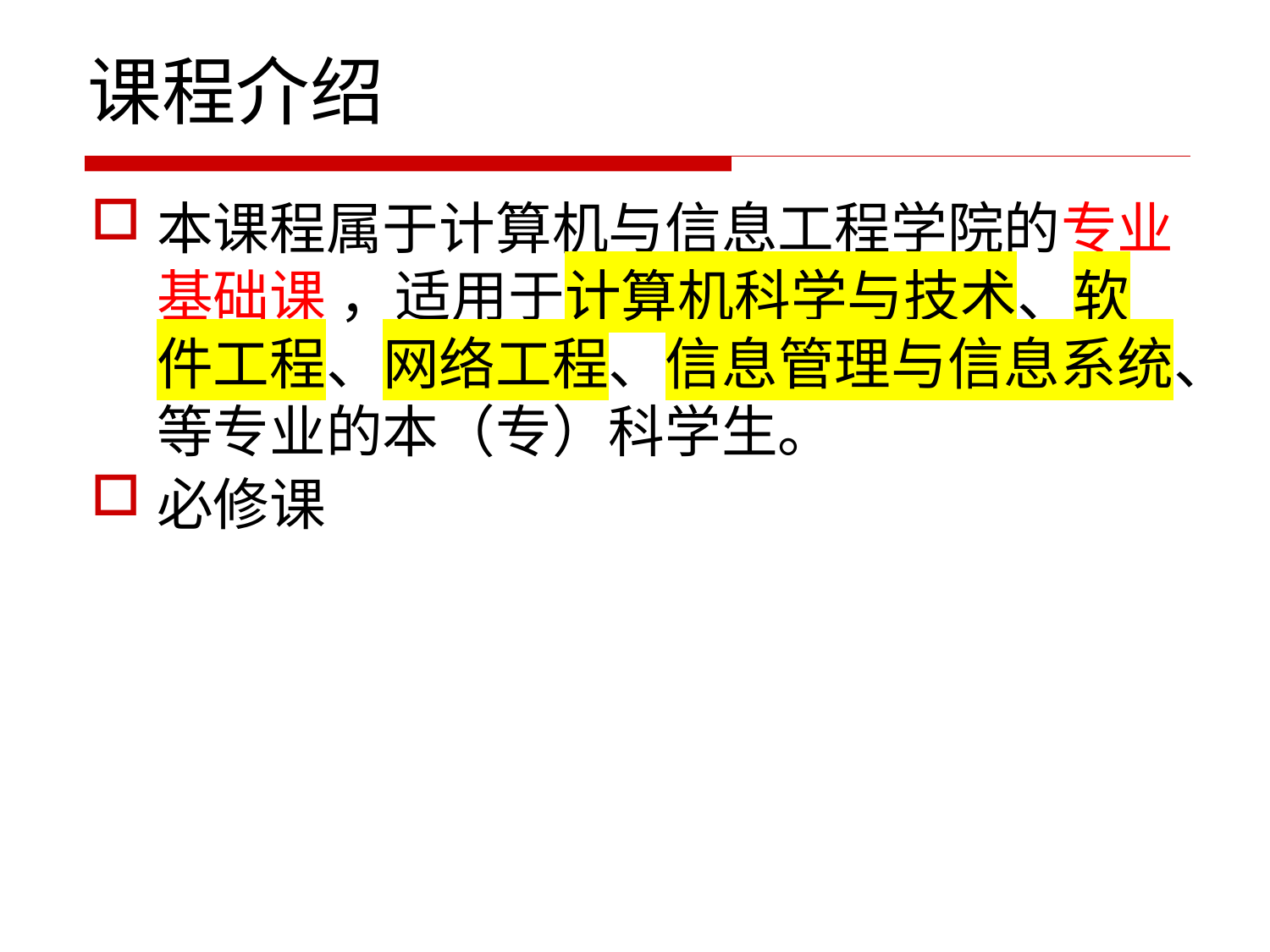

# 课程介绍
本课程属于计算机与信息工程学院的专业基础课 ，适用于计算机科学与技术、软件工程、网络工程、信息管理与信息系统、等专业的本（专）科学生。
必修课